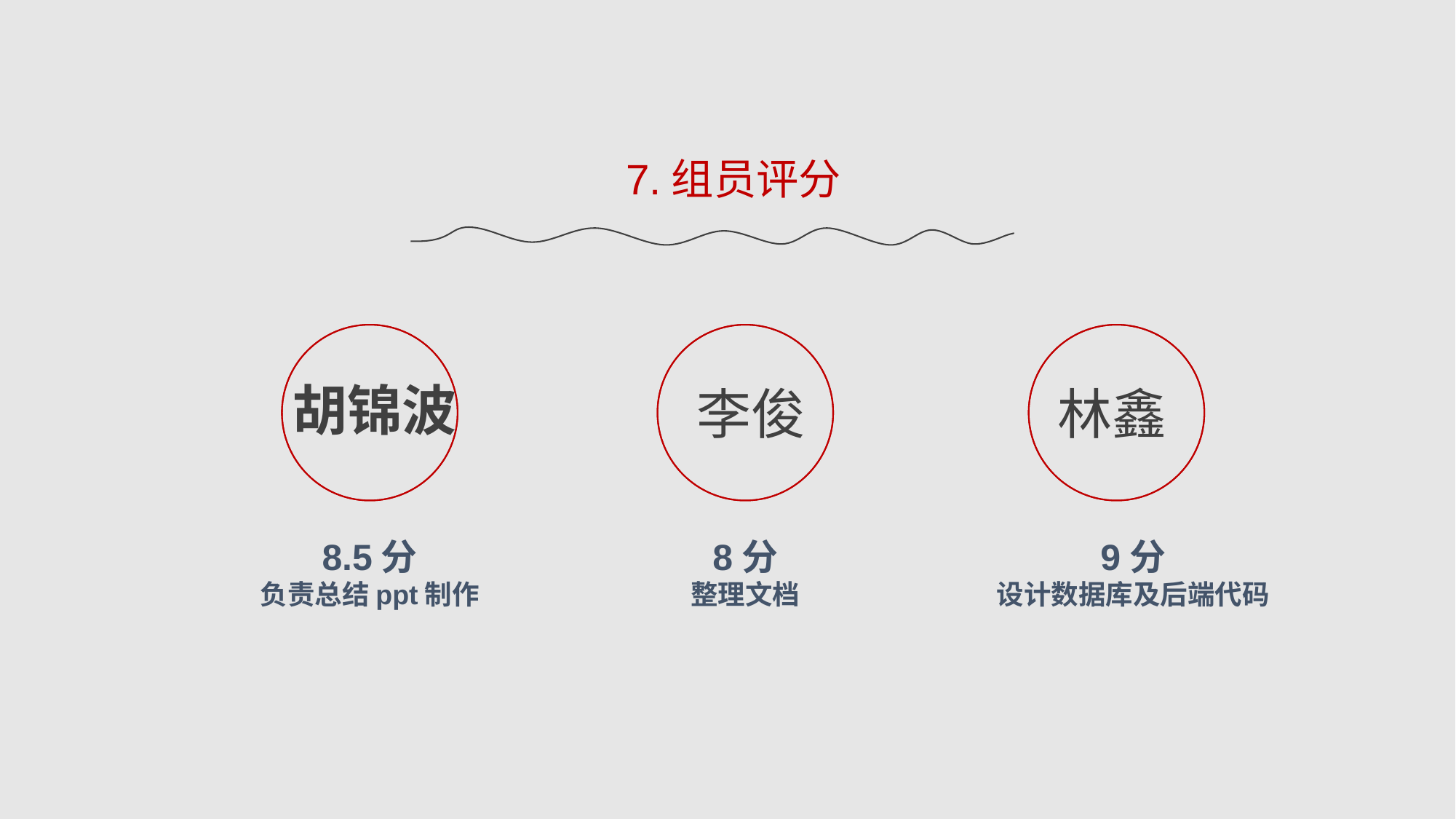

7.组员评分

胡锦波
李俊
林鑫
8.5分
负责总结ppt制作
8分
整理文档
9分
设计数据库及后端代码